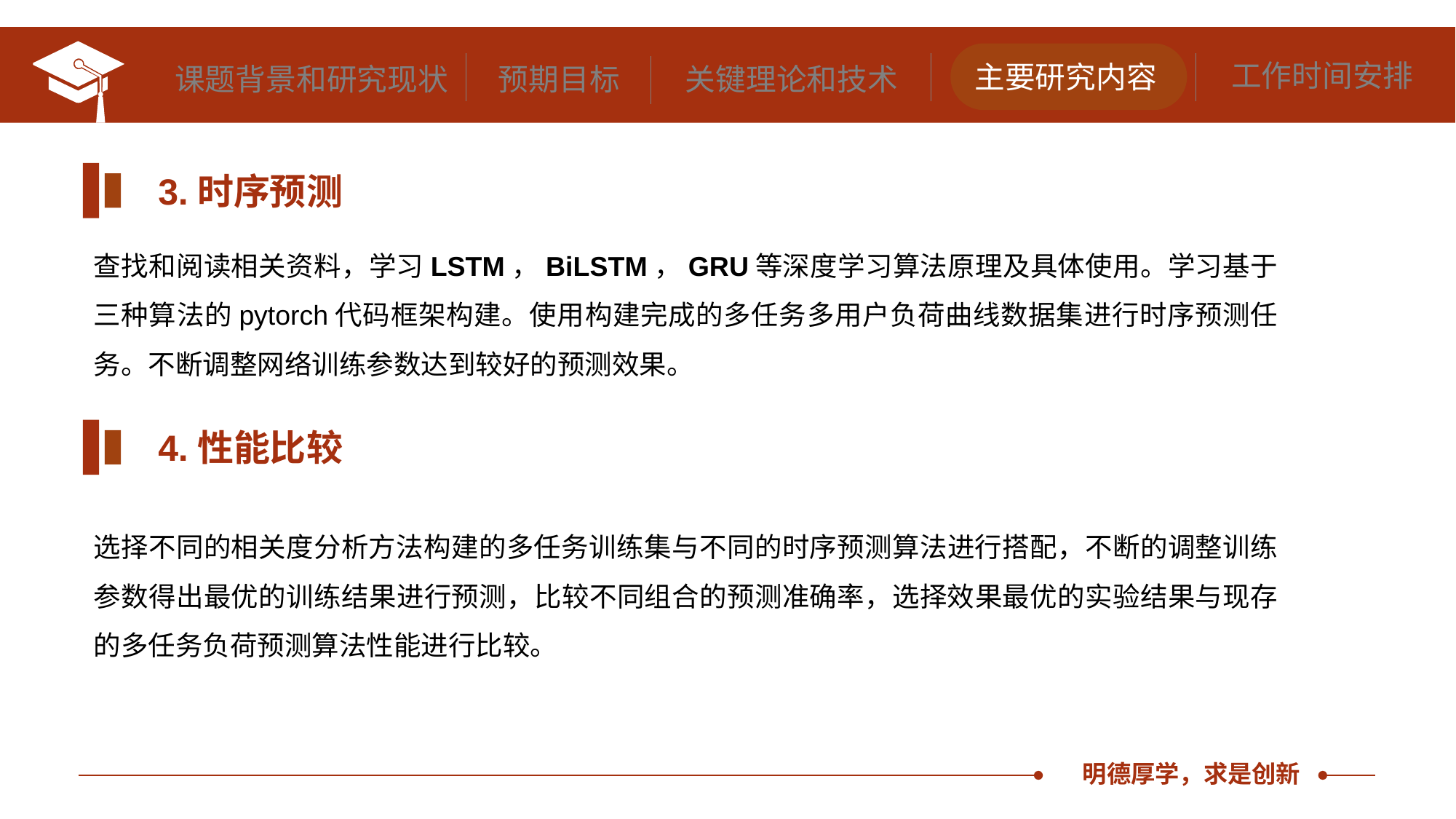

工作时间安排
主要研究内容
课题背景和研究现状
预期目标
关键理论和技术

3.时序预测

查找和阅读相关资料，学习LSTM，BiLSTM，GRU等深度学习算法原理及具体使用。学习基于三种算法的pytorch代码框架构建。使用构建完成的多任务多用户负荷曲线数据集进行时序预测任务。不断调整网络训练参数达到较好的预测效果。

4.性能比较

选择不同的相关度分析方法构建的多任务训练集与不同的时序预测算法进行搭配，不断的调整训练参数得出最优的训练结果进行预测，比较不同组合的预测准确率，选择效果最优的实验结果与现存的多任务负荷预测算法性能进行比较。